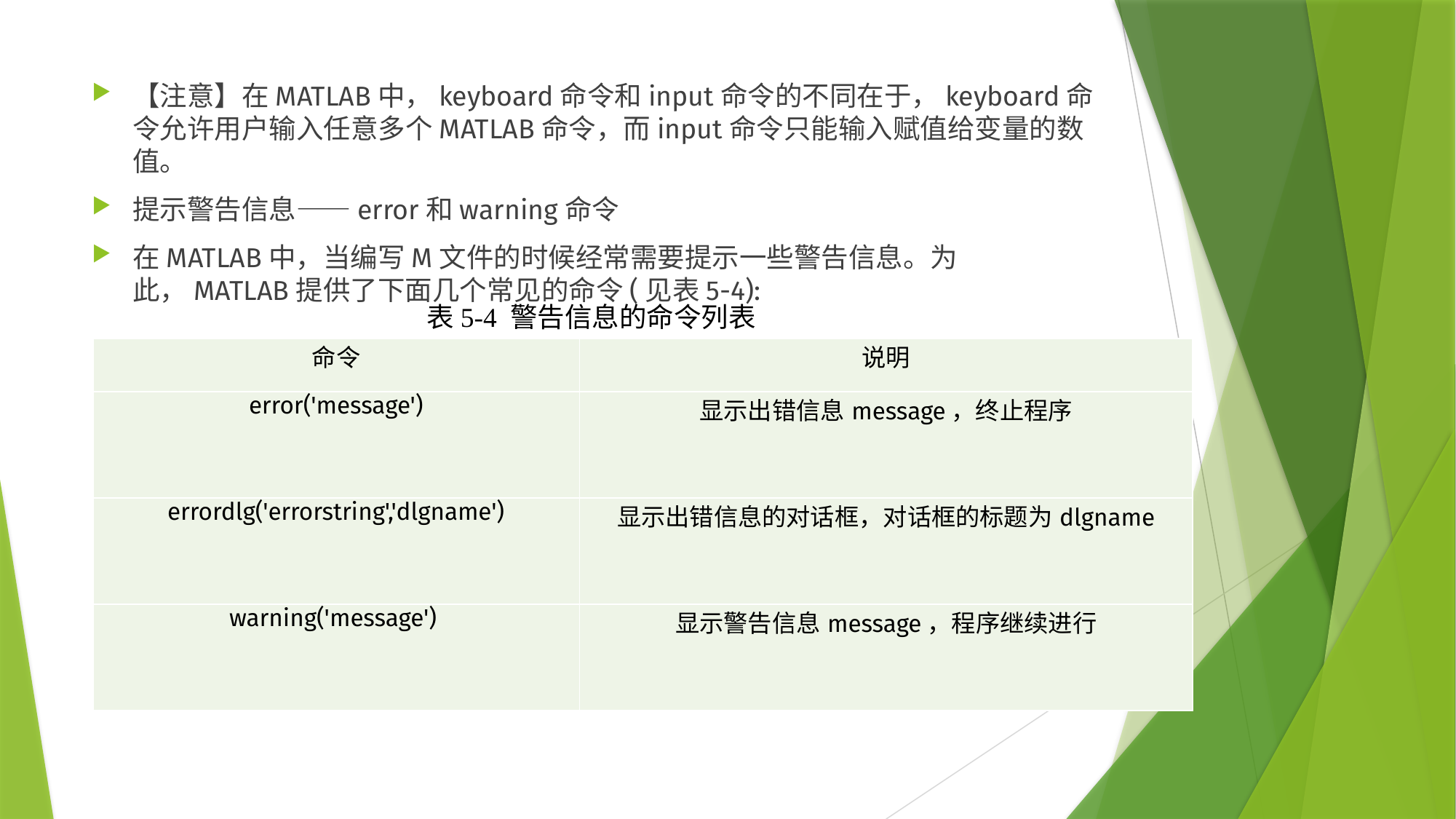

【注意】在MATLAB中，keyboard命令和input命令的不同在于，keyboard命令允许用户输入任意多个MATLAB命令，而input命令只能输入赋值给变量的数值。
提示警告信息——error和warning命令
在MATLAB中，当编写M文件的时候经常需要提示一些警告信息。为此，MATLAB提供了下面几个常见的命令(见表5-4):

表5-4 警告信息的命令列表
| 命令 | 说明 |
| --- | --- |
| error('message') | 显示出错信息message，终止程序 |
| errordlg('errorstring','dlgname') | 显示出错信息的对话框，对话框的标题为dlgname |
| warning('message') | 显示警告信息message，程序继续进行 |